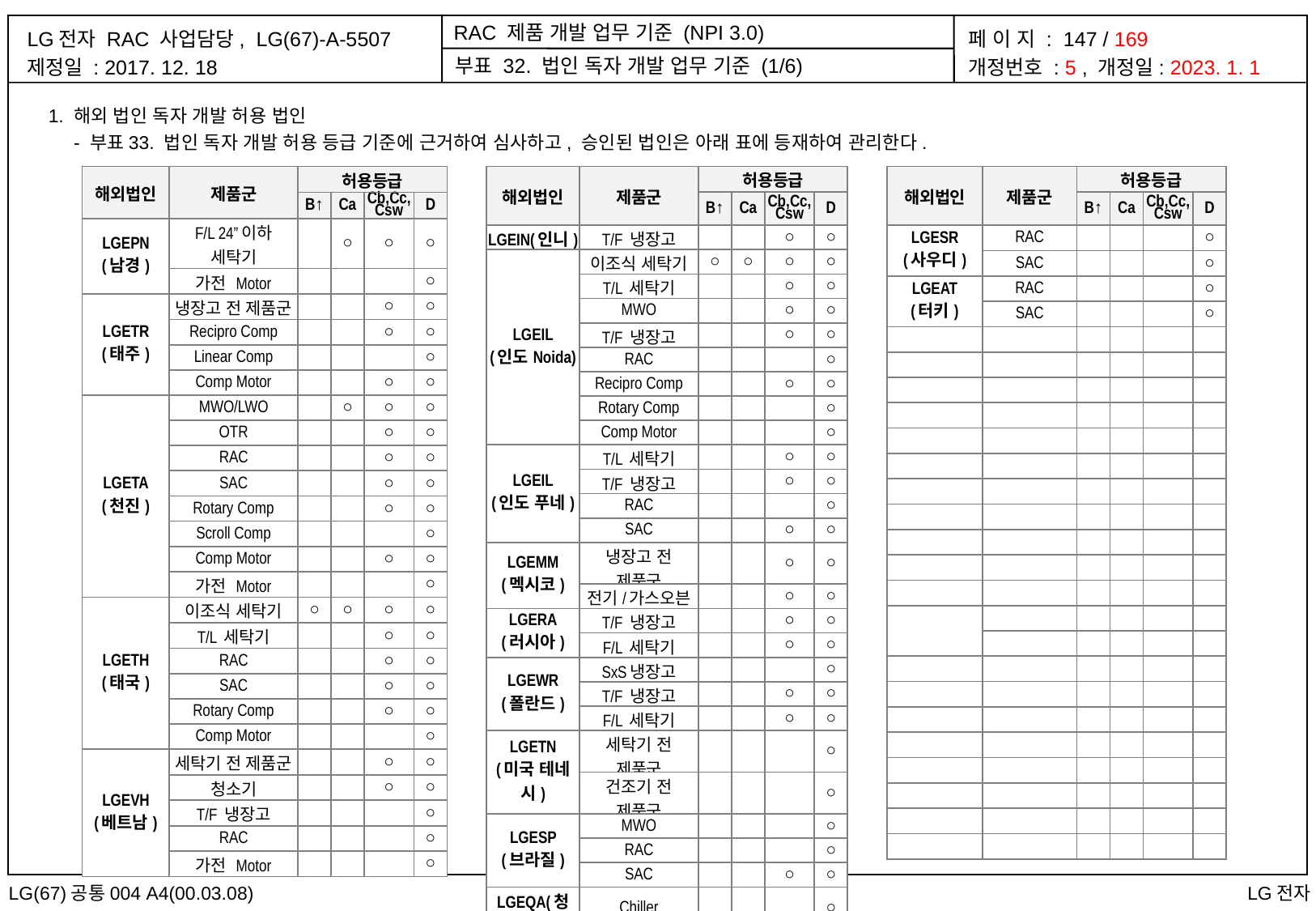

부표 32. 법인 독자 개발 업무 기준 (1/6)
1. 해외 법인 독자 개발 허용 법인
    - 부표33. 법인 독자 개발 허용 등급 기준에 근거하여 심사하고, 승인된 법인은 아래 표에 등재하여 관리한다.
| 해외법인 | 제품군 | 허용등급 |  |  |  |
| --- | --- | --- | --- | --- | --- |
|  |  | B↑ | Ca | Cb,Cc, Csw | D |
| LGEIN(인니) | T/F 냉장고 |  |  | ○ | ○ |
| LGEIL (인도Noida) | 이조식 세탁기 | ○ | ○ | ○ | ○ |
|  | T/L 세탁기 |  |  | ○ | ○ |
|  | MWO |  |  | ○ | ○ |
|  | T/F 냉장고 |  |  | ○ | ○ |
|  | RAC |  |  |  | ○ |
|  | Recipro Comp |  |  | ○ | ○ |
|  | Rotary Comp |  |  |  | ○ |
|  | Comp Motor |  |  |  | ○ |
| LGEIL (인도 푸네) | T/L 세탁기 |  |  | ○ | ○ |
|  | T/F 냉장고 |  |  | ○ | ○ |
|  | RAC |  |  |  | ○ |
|  | SAC |  |  | ○ | ○ |
| LGEMM (멕시코) | 냉장고 전 제품군 |  |  | ○ | ○ |
|  | 전기/가스오븐 |  |  | ○ | ○ |
| LGERA (러시아) | T/F 냉장고 |  |  | ○ | ○ |
|  | F/L 세탁기 |  |  | ○ | ○ |
| LGEWR (폴란드) | SxS냉장고 |  |  |  | ○ |
|  | T/F 냉장고 |  |  | ○ | ○ |
|  | F/L 세탁기 |  |  | ○ | ○ |
| LGETN (미국 테네시) | 세탁기 전 제품군 |  |  |  | ○ |
|  | 건조기 전 제품군 |  |  |  | ○ |
| LGESP (브라질) | MWO |  |  |  | ○ |
|  | RAC |  |  |  | ○ |
|  | SAC |  |  | ○ | ○ |
| LGEQA(청도) | Chiller |  |  |  | ○ |
| 해외법인 | 제품군 | 허용등급 |  |  |  |
| --- | --- | --- | --- | --- | --- |
|  |  | B↑ | Ca | Cb,Cc, Csw | D |
| LGESR (사우디) | RAC |  |  |  | ○ |
|  | SAC |  |  |  | ○ |
| LGEAT (터키) | RAC |  |  |  | ○ |
|  | SAC |  |  |  | ○ |
|  |  |  |  |  |  |
|  |  |  |  |  |  |
|  |  |  |  |  |  |
|  |  |  |  |  |  |
|  |  |  |  |  |  |
|  |  |  |  |  |  |
|  |  |  |  |  |  |
|  |  |  |  |  |  |
|  |  |  |  |  |  |
|  |  |  |  |  |  |
|  |  |  |  |  |  |
|  |  |  |  |  |  |
|  |  |  |  |  |  |
|  |  |  |  |  |  |
|  |  |  |  |  |  |
|  |  |  |  |  |  |
|  |  |  |  |  |  |
|  |  |  |  |  |  |
|  |  |  |  |  |  |
|  |  |  |  |  |  |
|  |  |  |  |  |  |
| 해외법인 | 제품군 | 허용등급 |  |  |  |
| --- | --- | --- | --- | --- | --- |
|  |  | B↑ | Ca | Cb,Cc, Csw | D |
| LGEPN (남경) | F/L 24”이하 세탁기 |  | ○ | ○ | ○ |
|  | 가전 Motor |  |  |  | ○ |
| LGETR (태주) | 냉장고 전 제품군 |  |  | ○ | ○ |
|  | Recipro Comp |  |  | ○ | ○ |
|  | Linear Comp |  |  |  | ○ |
|  | Comp Motor |  |  | ○ | ○ |
| LGETA (천진) | MWO/LWO |  | ○ | ○ | ○ |
|  | OTR |  |  | ○ | ○ |
|  | RAC |  |  | ○ | ○ |
|  | SAC |  |  | ○ | ○ |
|  | Rotary Comp |  |  | ○ | ○ |
|  | Scroll Comp |  |  |  | ○ |
|  | Comp Motor |  |  | ○ | ○ |
|  | 가전 Motor |  |  |  | ○ |
| LGETH (태국) | 이조식 세탁기 | ○ | ○ | ○ | ○ |
|  | T/L 세탁기 |  |  | ○ | ○ |
|  | RAC |  |  | ○ | ○ |
|  | SAC |  |  | ○ | ○ |
|  | Rotary Comp |  |  | ○ | ○ |
|  | Comp Motor |  |  |  | ○ |
| LGEVH (베트남) | 세탁기 전 제품군 |  |  | ○ | ○ |
|  | 청소기 |  |  | ○ | ○ |
|  | T/F 냉장고 |  |  |  | ○ |
|  | RAC |  |  |  | ○ |
|  | 가전 Motor |  |  |  | ○ |